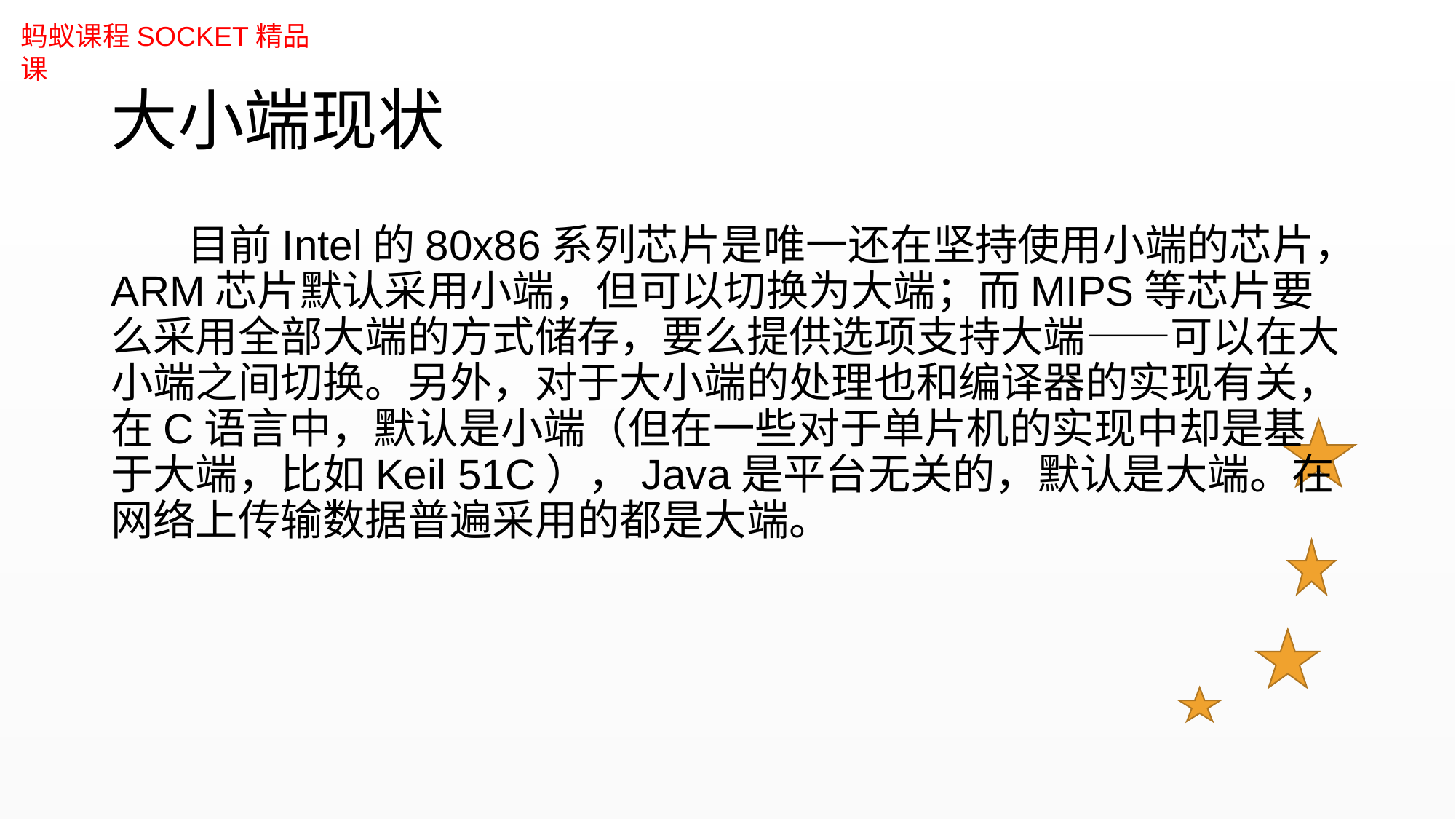

# 大小端现状
       目前Intel的80x86系列芯片是唯一还在坚持使用小端的芯片，ARM芯片默认采用小端，但可以切换为大端；而MIPS等芯片要么采用全部大端的方式储存，要么提供选项支持大端——可以在大小端之间切换。另外，对于大小端的处理也和编译器的实现有关，在C语言中，默认是小端（但在一些对于单片机的实现中却是基于大端，比如Keil 51C），Java是平台无关的，默认是大端。在网络上传输数据普遍采用的都是大端。